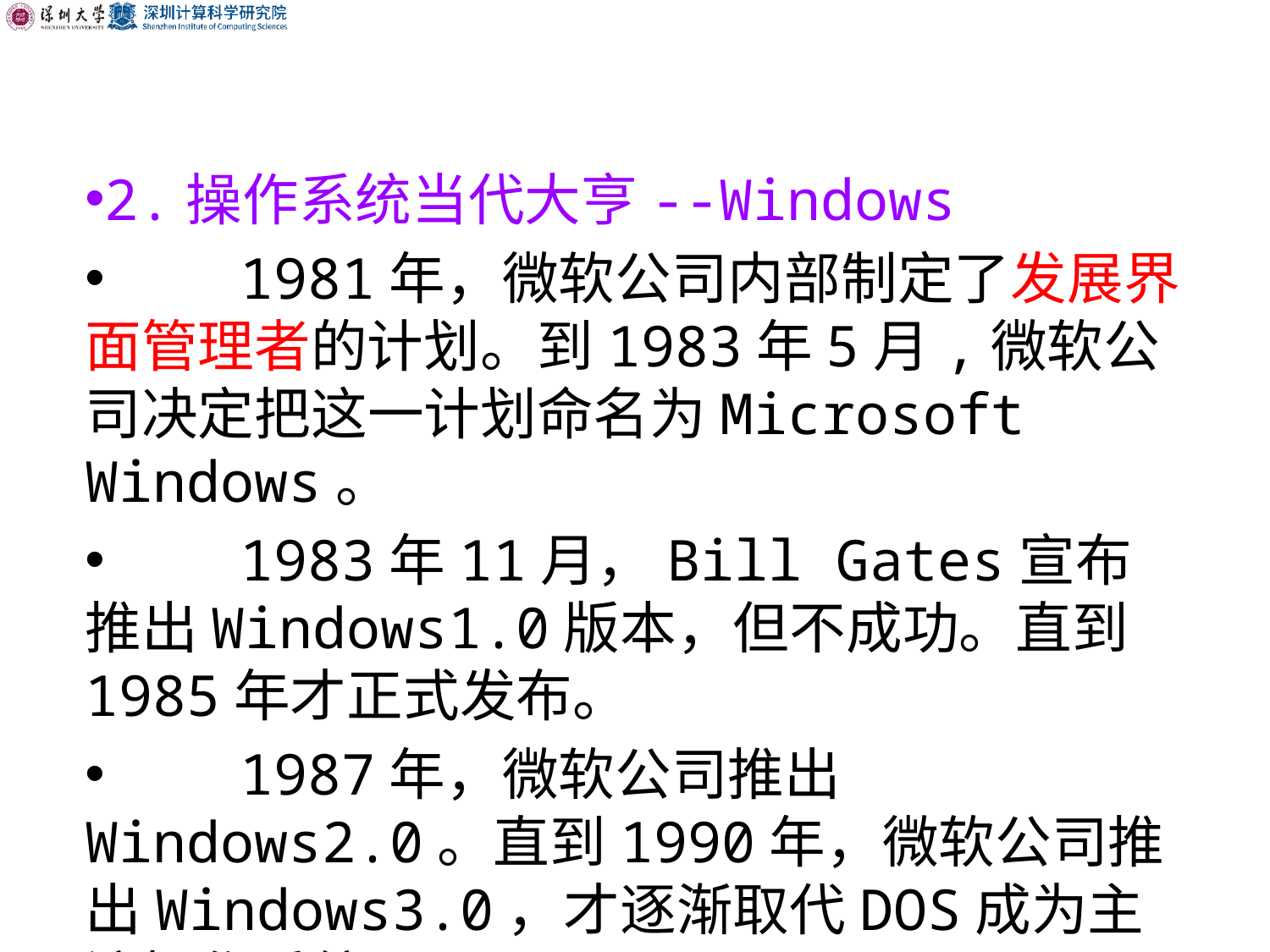

#
2.操作系统当代大亨--Windows
    1981年，微软公司内部制定了发展界面管理者的计划。到1983年5月,微软公司决定把这一计划命名为Microsoft Windows。
    1983年11月，Bill Gates宣布推出Windows1.0版本，但不成功。直到1985年才正式发布。
    1987年，微软公司推出Windows2.0。直到1990年，微软公司推出Windows3.0，才逐渐取代DOS成为主流操作系统。